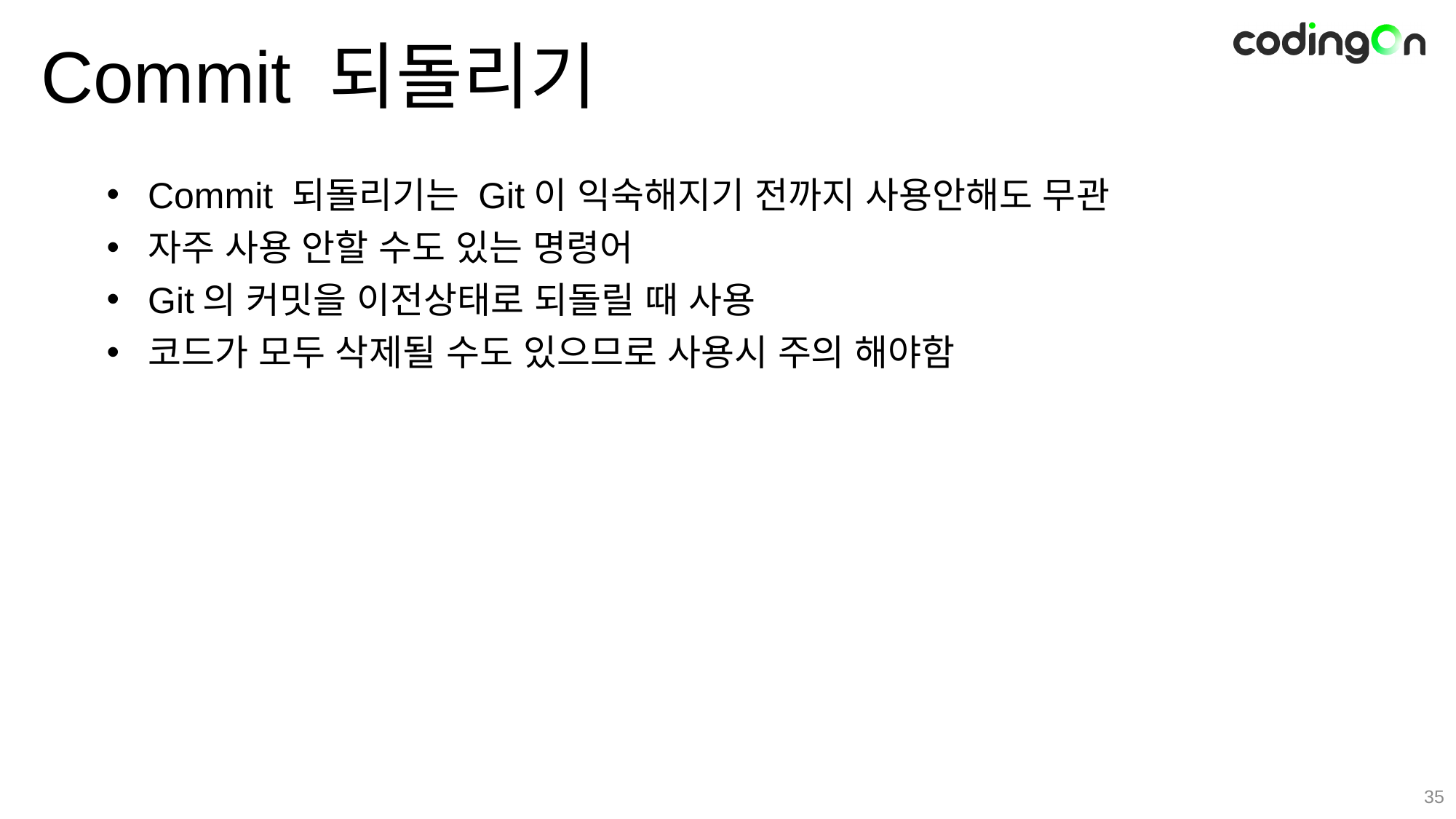

# Commit 되돌리기
Commit 되돌리기는 Git이 익숙해지기 전까지 사용안해도 무관
자주 사용 안할 수도 있는 명령어
Git의 커밋을 이전상태로 되돌릴 때 사용
코드가 모두 삭제될 수도 있으므로 사용시 주의 해야함
35